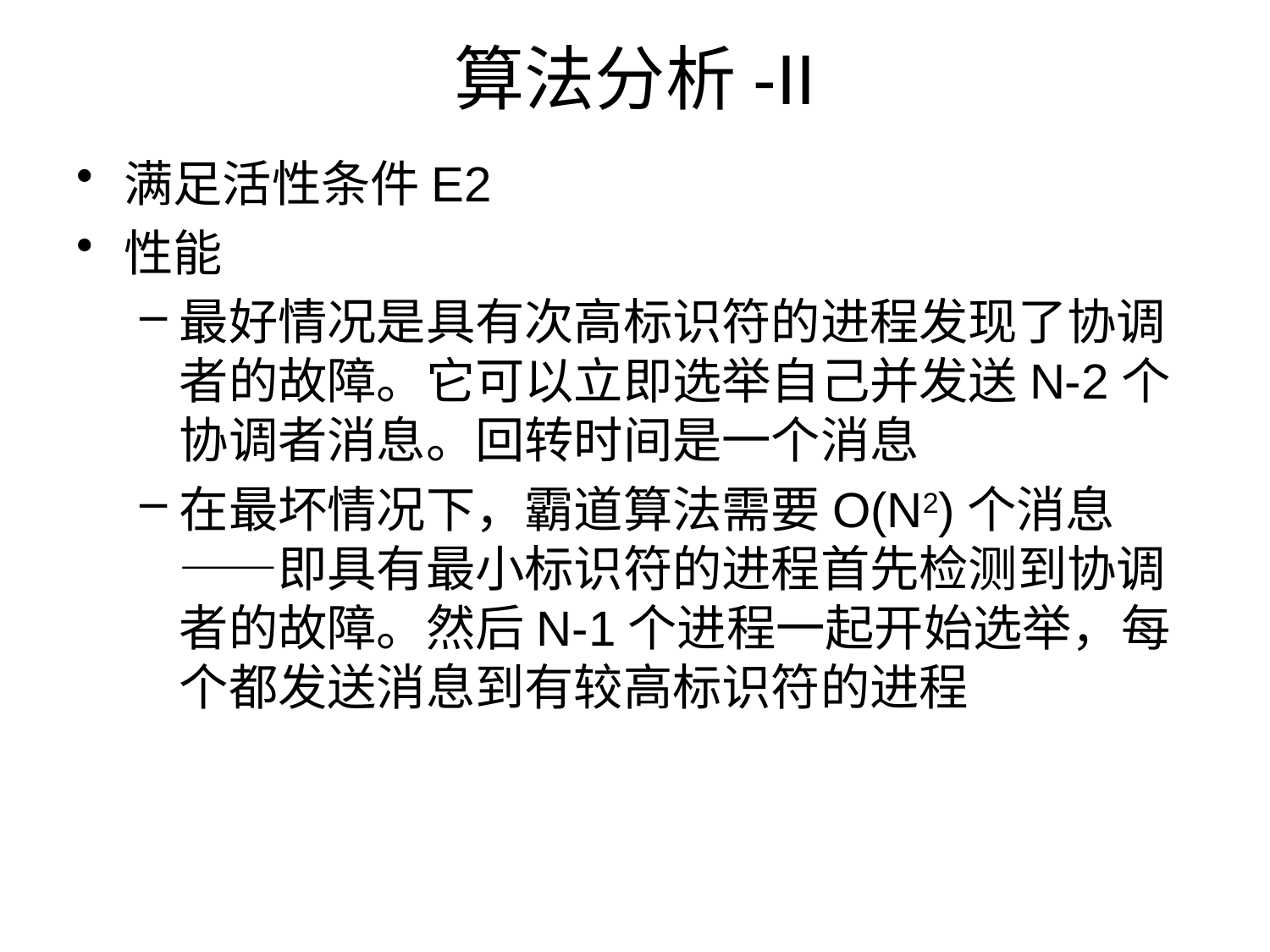

# 算法分析-II
满足活性条件E2
性能
最好情况是具有次高标识符的进程发现了协调者的故障。它可以立即选举自己并发送N-2个协调者消息。回转时间是一个消息
在最坏情况下，霸道算法需要O(N2)个消息——即具有最小标识符的进程首先检测到协调者的故障。然后N-1个进程一起开始选举，每个都发送消息到有较高标识符的进程